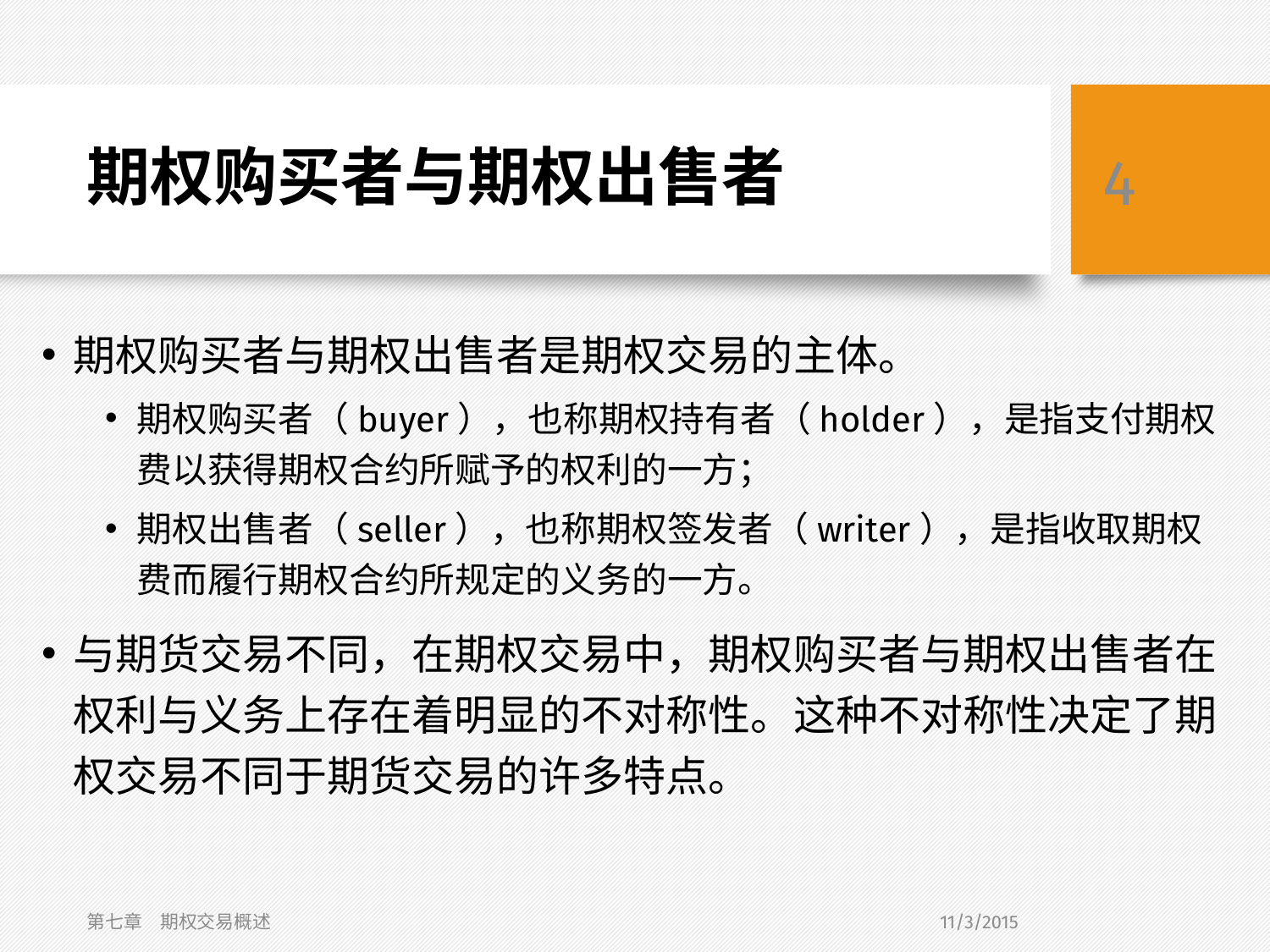

# 期权购买者与期权出售者
4
期权购买者与期权出售者是期权交易的主体。
期权购买者（buyer），也称期权持有者（holder），是指支付期权费以获得期权合约所赋予的权利的一方；
期权出售者（seller），也称期权签发者（writer），是指收取期权费而履行期权合约所规定的义务的一方。
与期货交易不同，在期权交易中，期权购买者与期权出售者在权利与义务上存在着明显的不对称性。这种不对称性决定了期权交易不同于期货交易的许多特点。
11/3/2015
第七章　期权交易概述